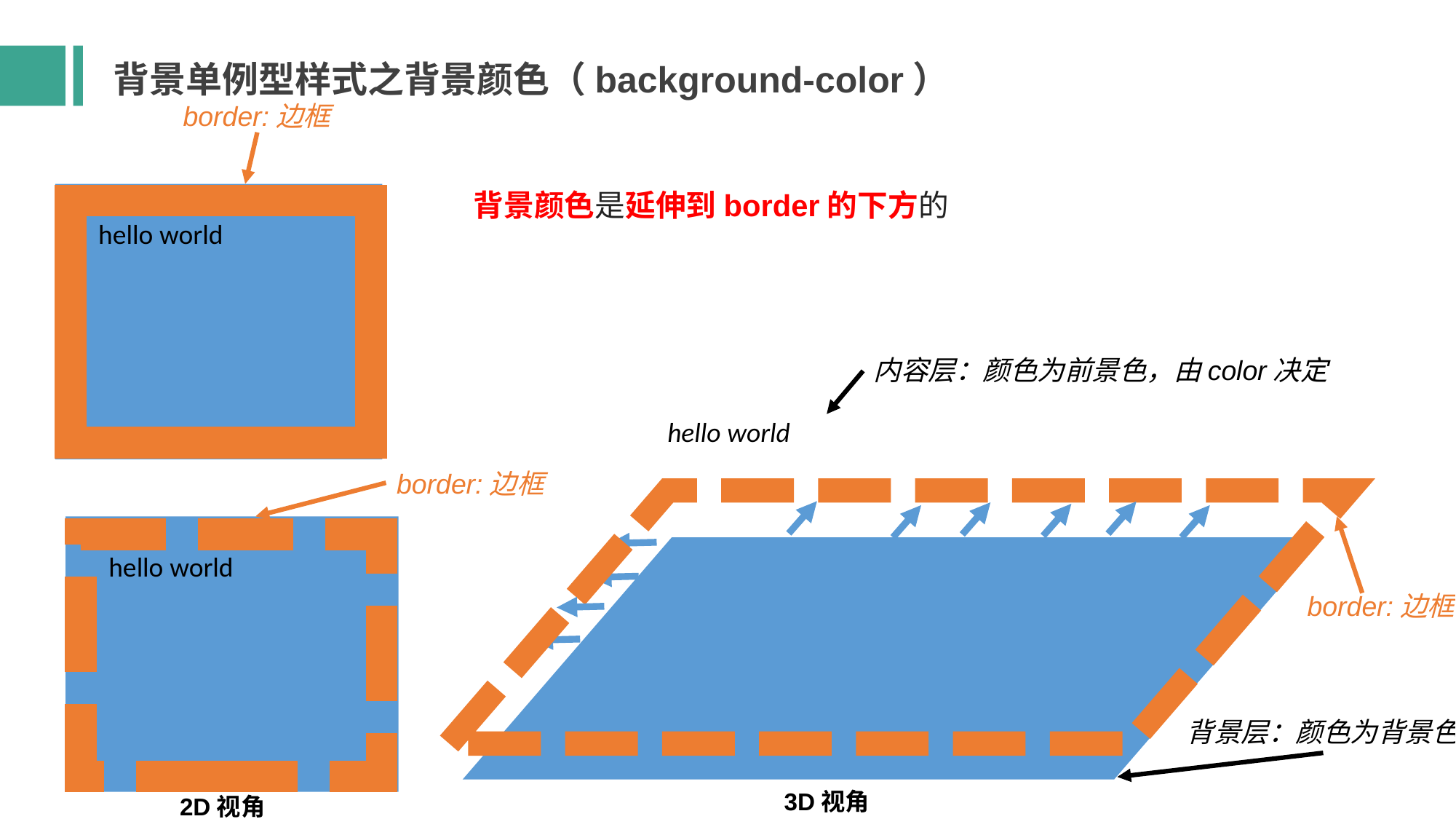

背景单例型样式之背景颜色（background-color）
border:边框
背景颜色是延伸到border的下方的

hello world
内容层：颜色为前景色，由color决定
hello world
border:边框

hello world
border:边框
背景层：颜色为背景色
3D视角
2D视角